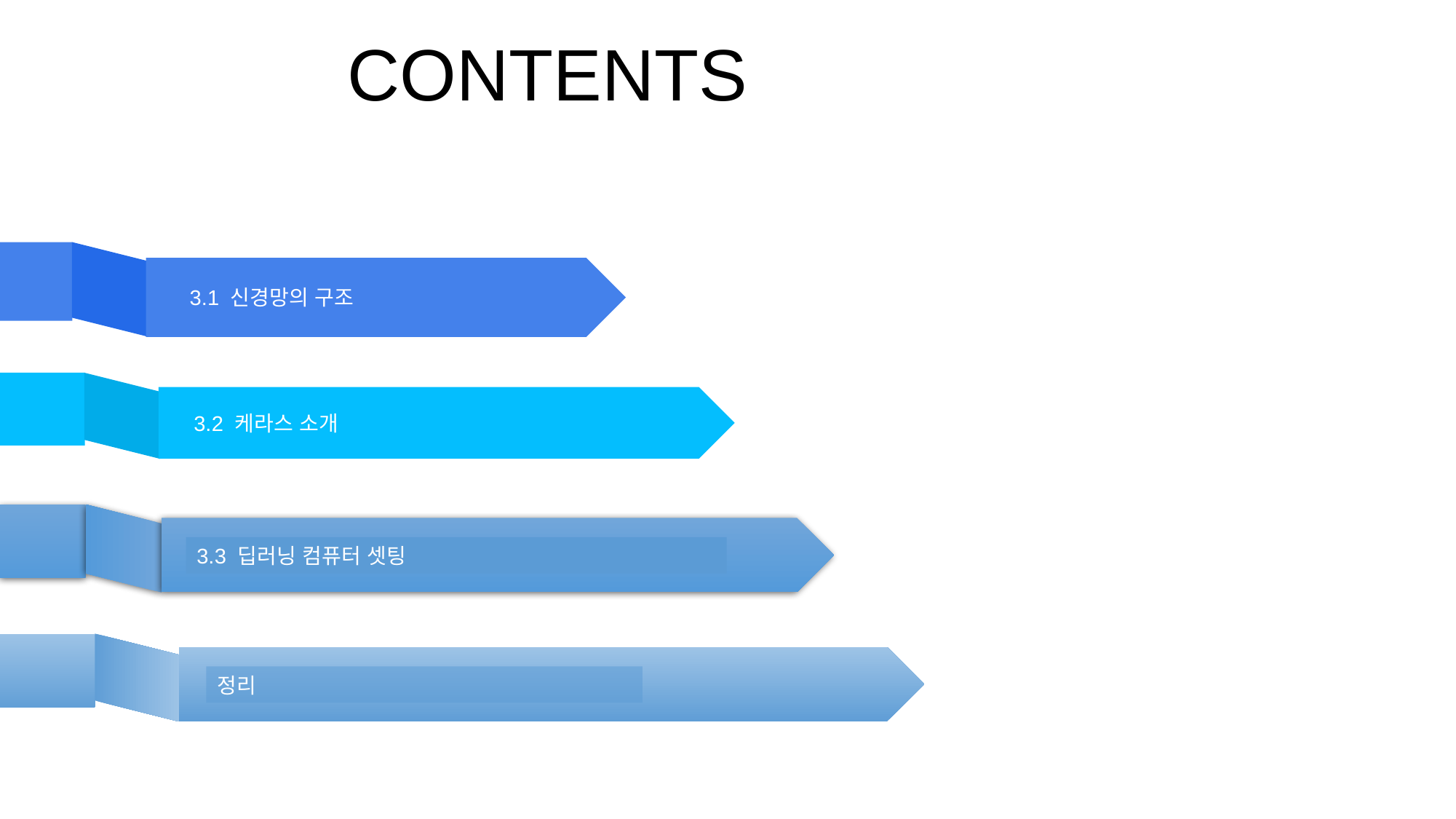

CONTENTS

3.1 신경망의 구조

3.2 케라스 소개

3.3 딥러닝 컴퓨터 셋팅

정리